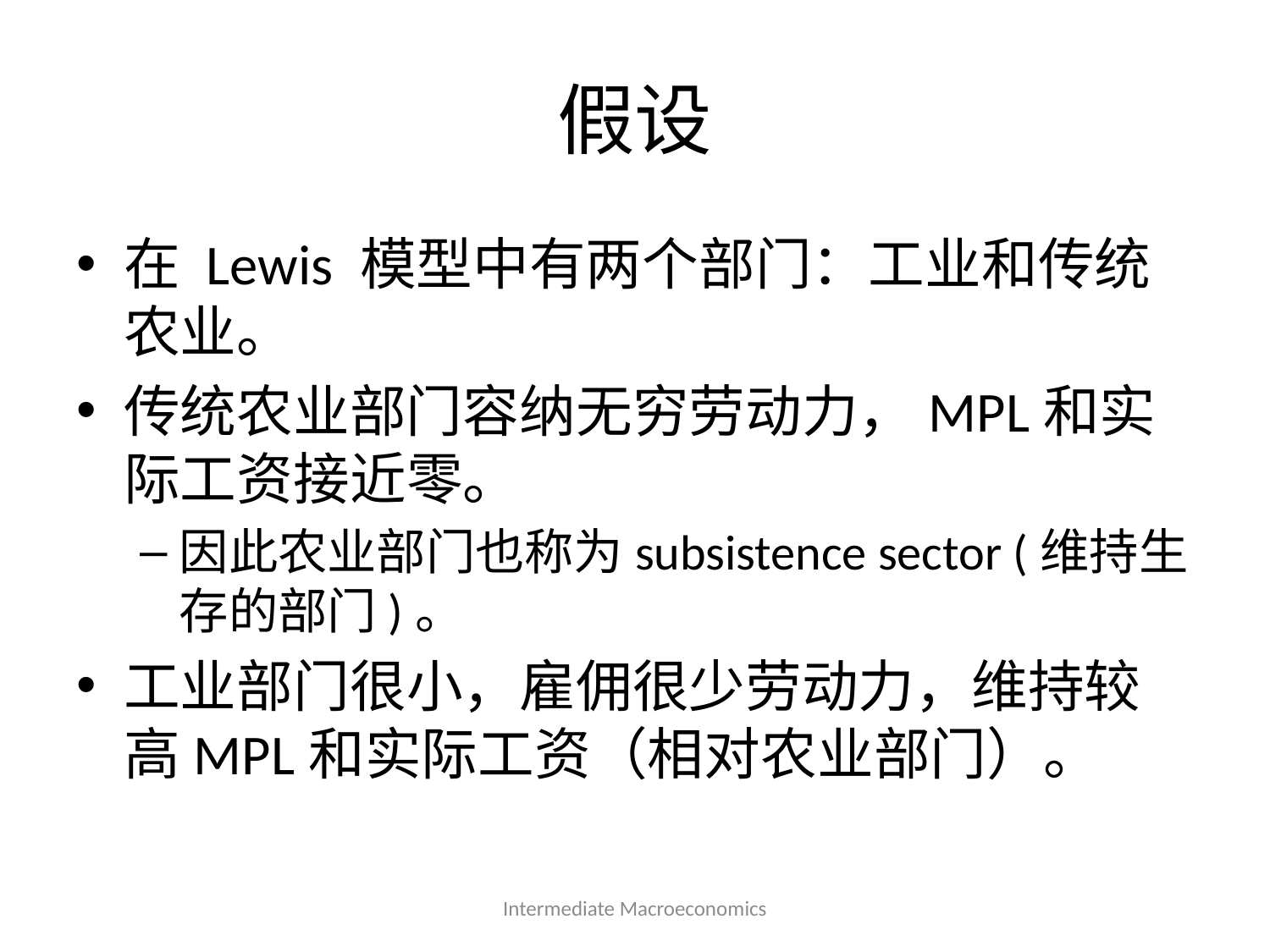

# 假设
在 Lewis 模型中有两个部门：工业和传统农业。
传统农业部门容纳无穷劳动力，MPL和实际工资接近零。
因此农业部门也称为subsistence sector (维持生存的部门)。
工业部门很小，雇佣很少劳动力，维持较高MPL和实际工资（相对农业部门）。

Intermediate Macroeconomics